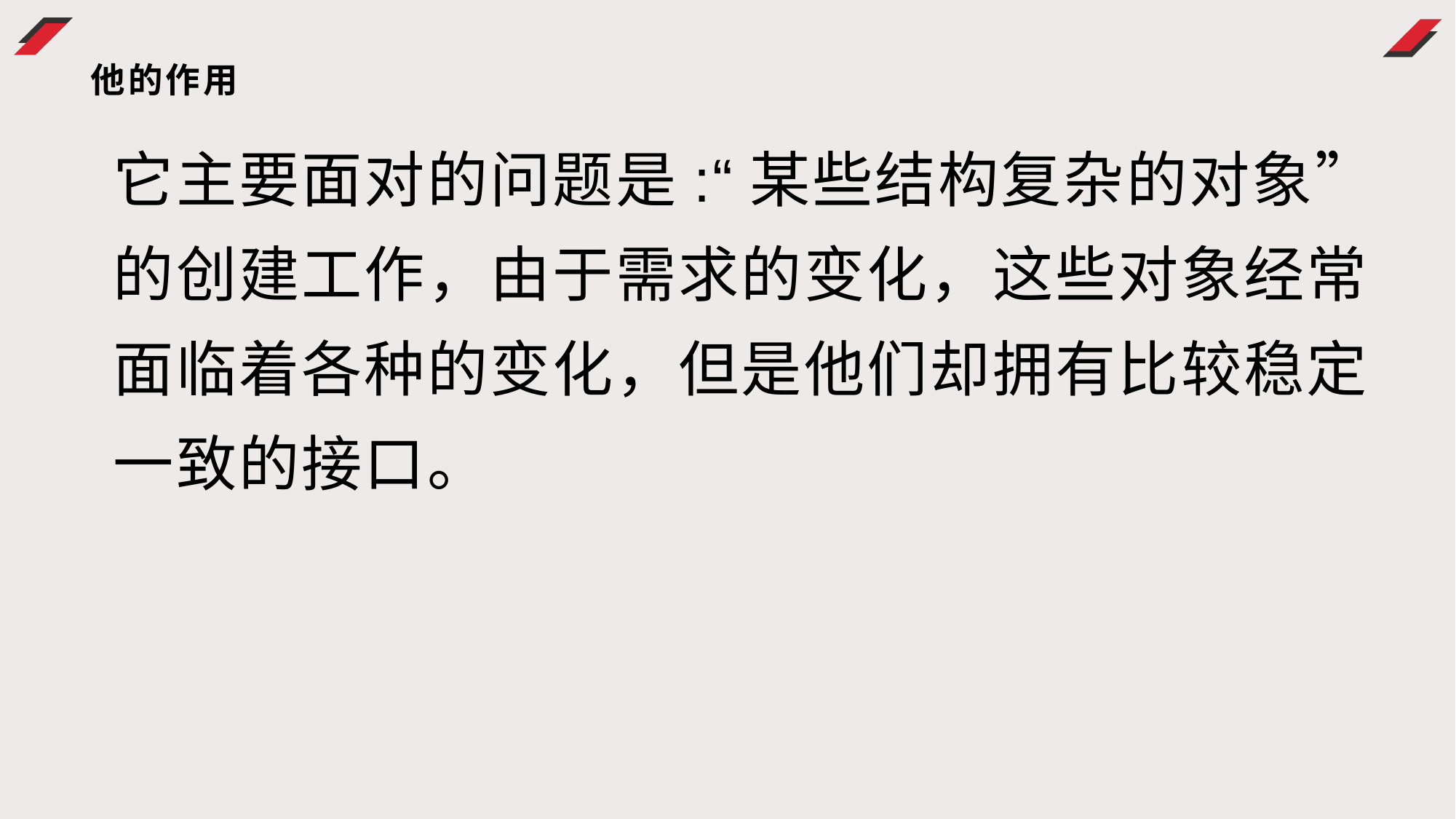

# 他的作用
它主要面对的问题是:“某些结构复杂的对象”的创建工作，由于需求的变化，这些对象经常面临着各种的变化，但是他们却拥有比较稳定一致的接口。